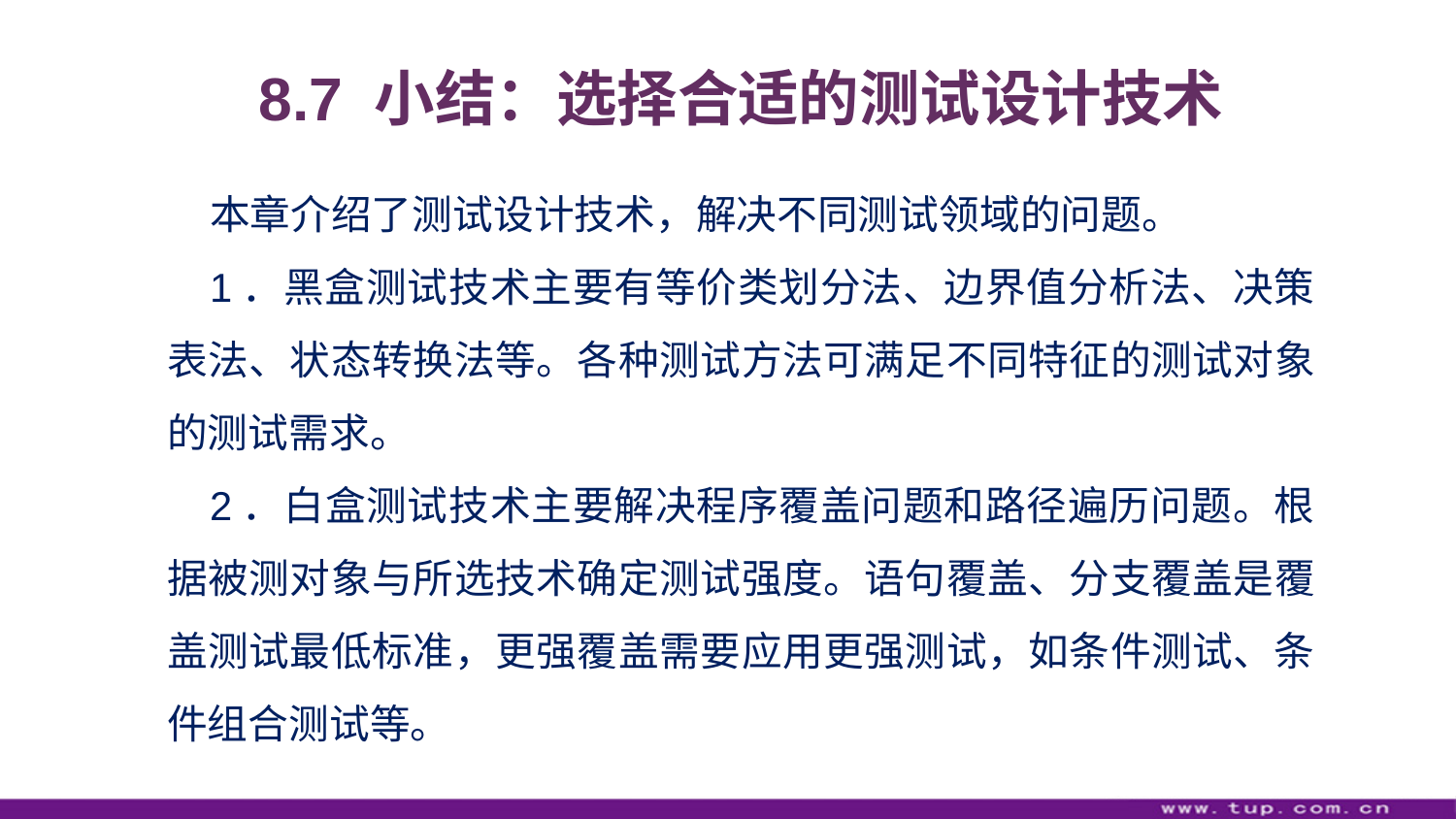

8.7 小结：选择合适的测试设计技术

本章介绍了测试设计技术，解决不同测试领域的问题。
1．黑盒测试技术主要有等价类划分法、边界值分析法、决策表法、状态转换法等。各种测试方法可满足不同特征的测试对象的测试需求。
2．白盒测试技术主要解决程序覆盖问题和路径遍历问题。根据被测对象与所选技术确定测试强度。语句覆盖、分支覆盖是覆盖测试最低标准，更强覆盖需要应用更强测试，如条件测试、条件组合测试等。